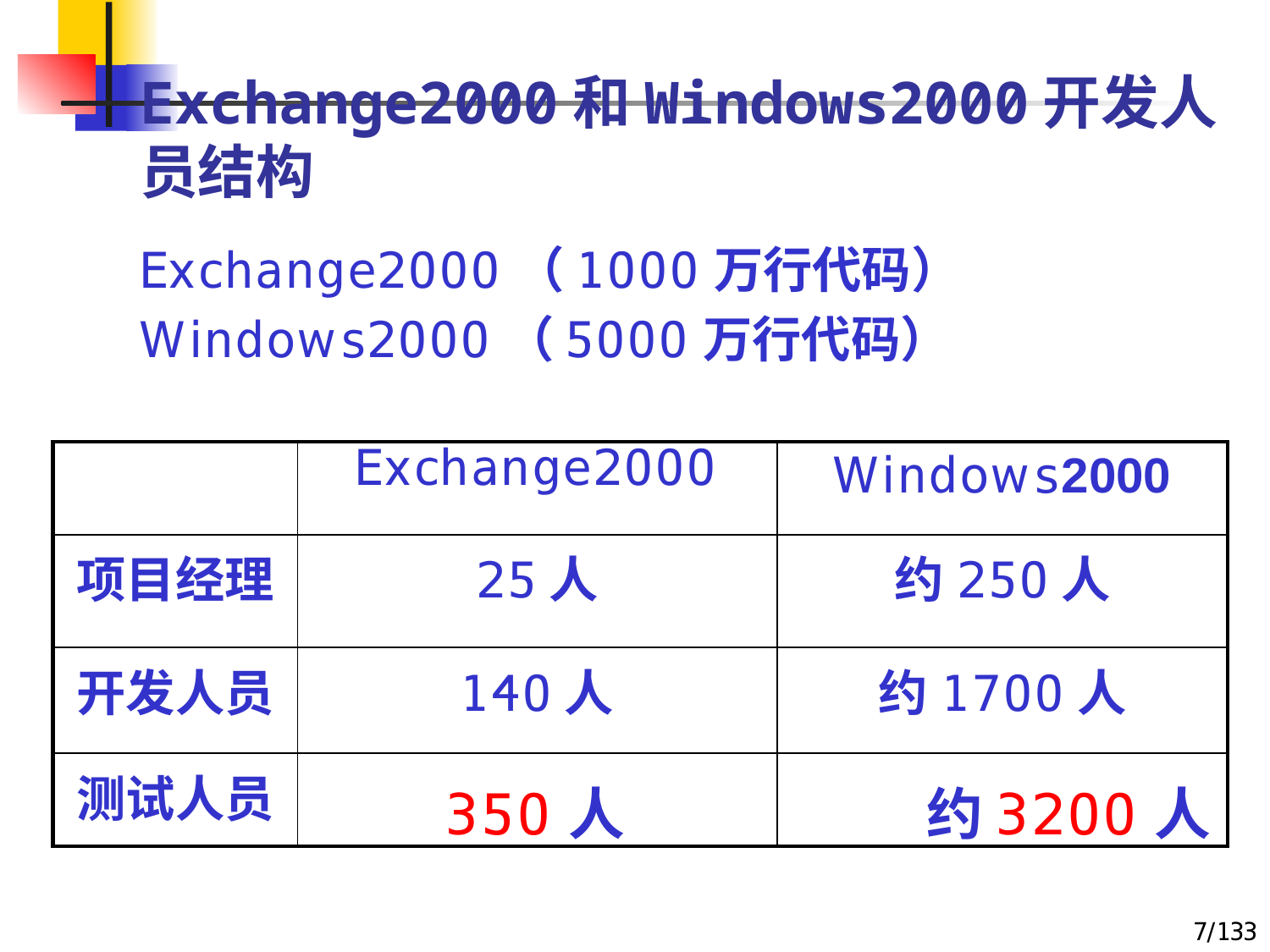

# Exchange2000和Windows2000开发人员结构
Exchange2000（1000万行代码）
Windows2000（5000万行代码）
|  | Exchange2000 | Windows2000 |
| --- | --- | --- |
| 项目经理 | 25人 | 约250人 |
| 开发人员 | 140人 | 约1700人 |
| 测试人员 |  |  |

350人		    约3200人

7/133